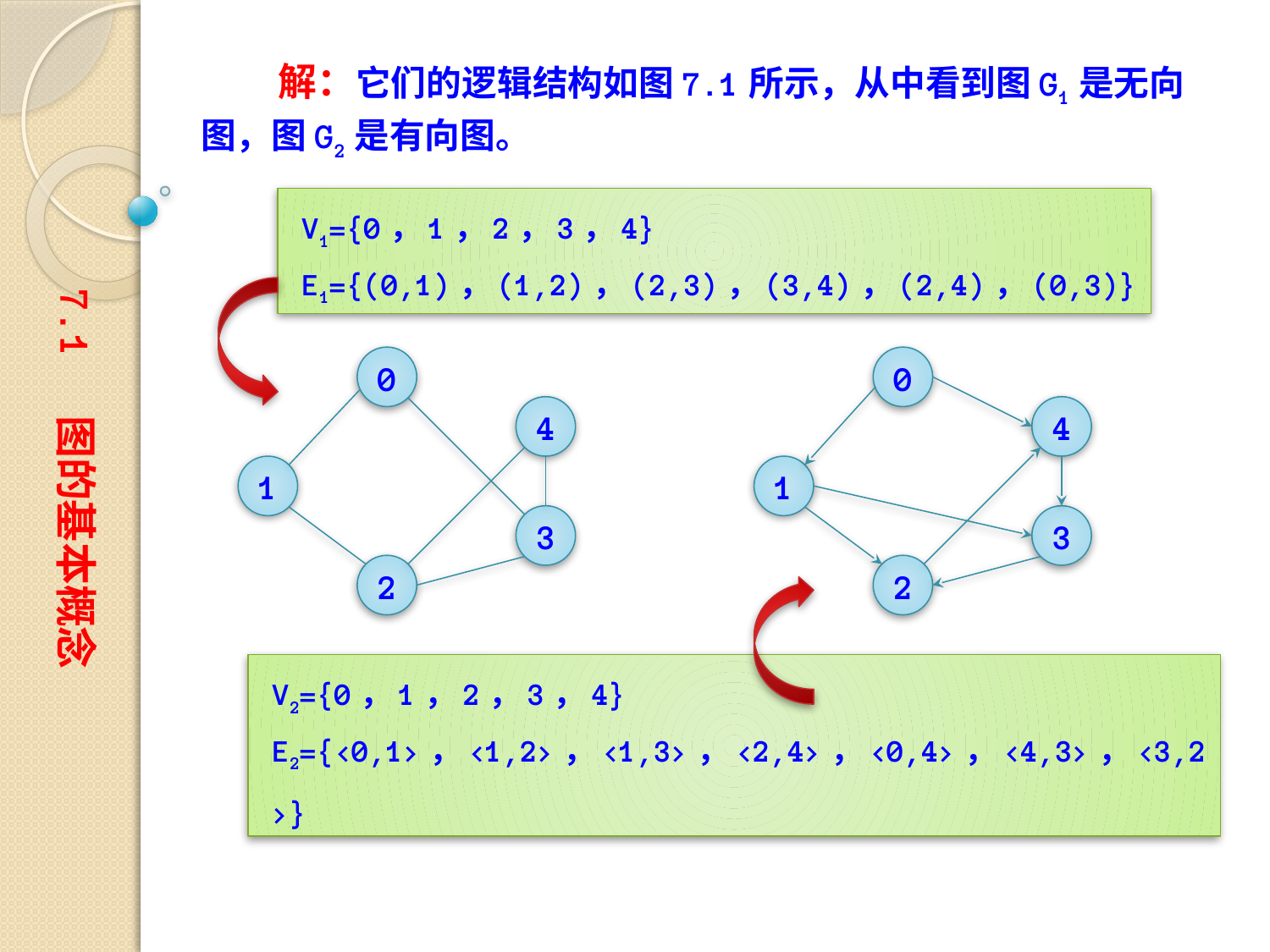

解：它们的逻辑结构如图7.1所示，从中看到图G1是无向图，图G2是有向图。
V1={0，1，2，3，4}
E1={(0,1)，(1,2)，(2,3)，(3,4)，(2,4)，(0,3)}
7.1  图的基本概念

0
4
1
3
2
0
4
1
3
2

V2={0，1，2，3，4}
E2={<0,1>，<1,2>，<1,3>，<2,4>，<0,4>，<4,3>，<3,2>}